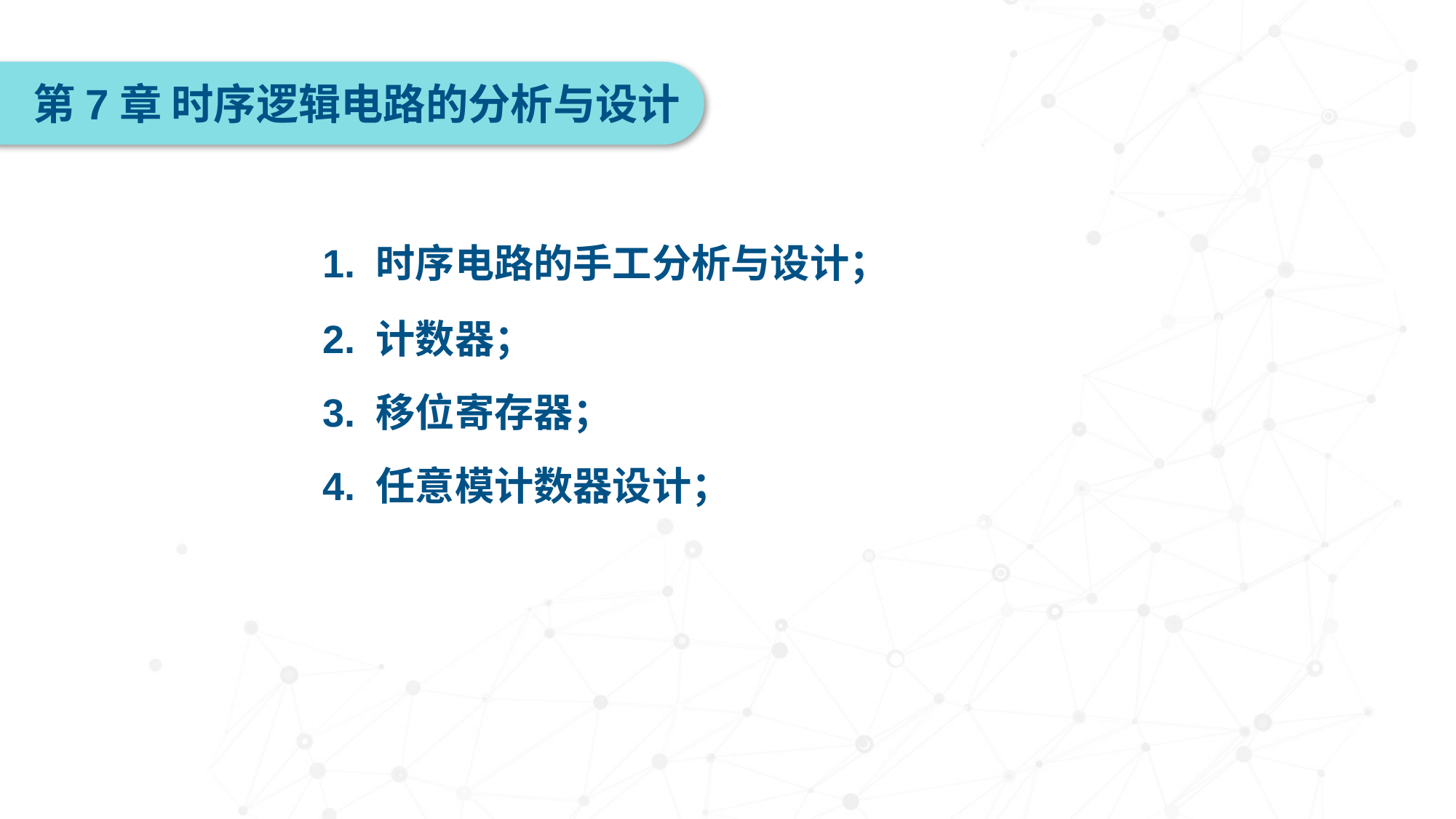

第7章 时序逻辑电路的分析与设计
1. 时序电路的手工分析与设计；
2. 计数器；
3. 移位寄存器；
4. 任意模计数器设计；